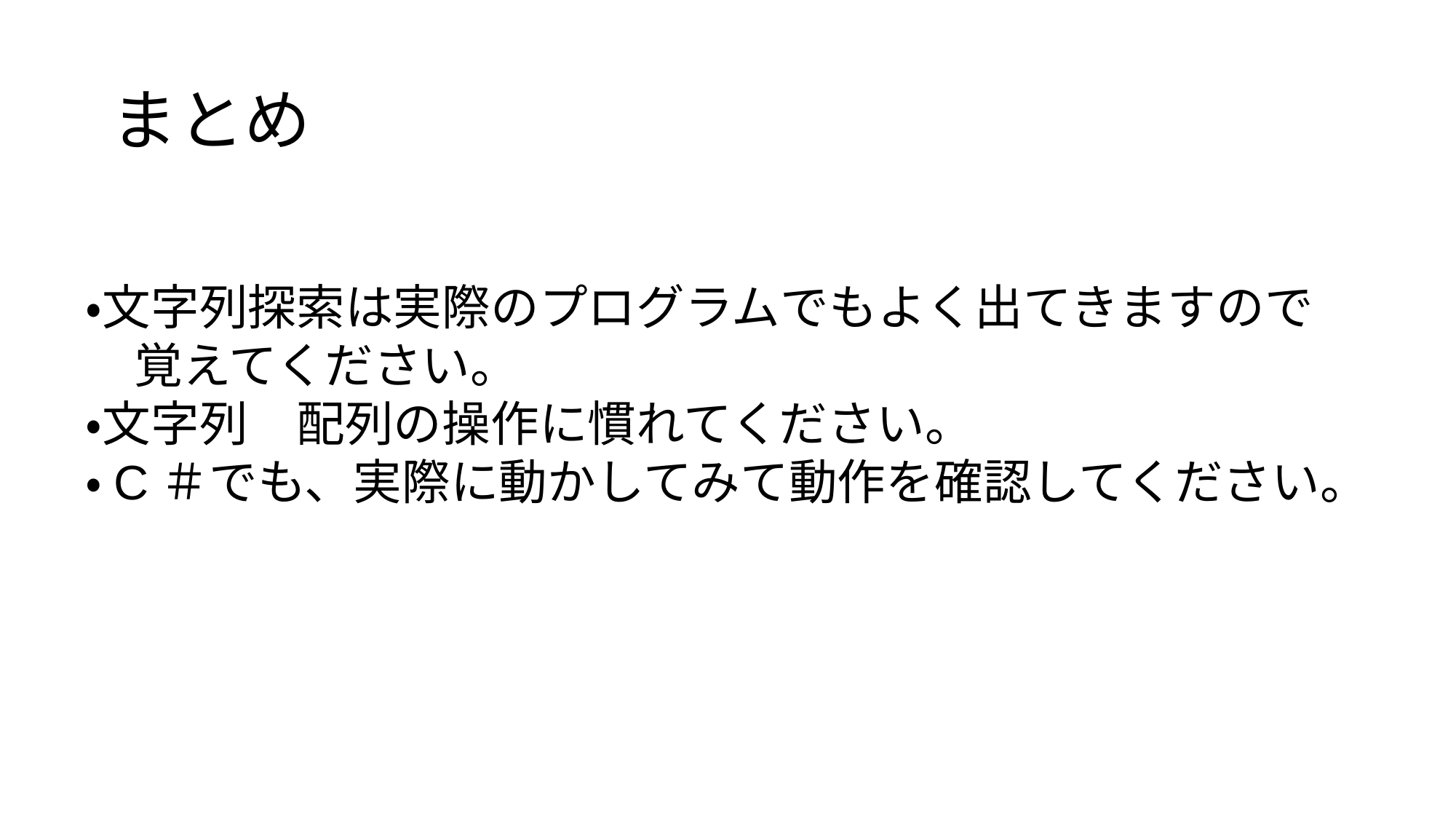

# まとめ
・文字列探索は実際のプログラムでもよく出てきますので
　覚えてください。
・文字列　配列の操作に慣れてください。
・C＃でも、実際に動かしてみて動作を確認してください。